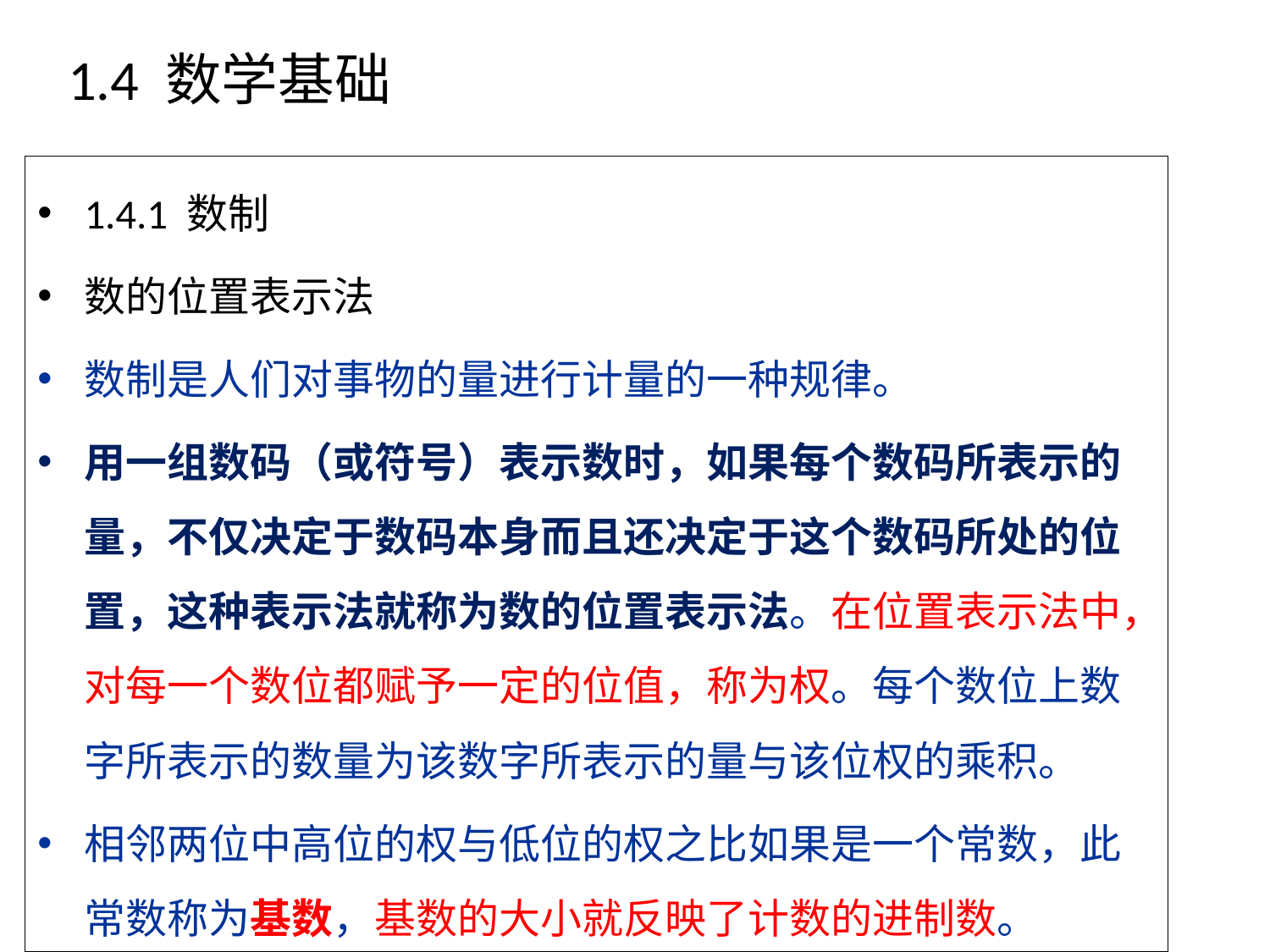

# 1.4 数学基础
1.4.1 数制
数的位置表示法
数制是人们对事物的量进行计量的一种规律。
用一组数码（或符号）表示数时，如果每个数码所表示的量，不仅决定于数码本身而且还决定于这个数码所处的位置，这种表示法就称为数的位置表示法。在位置表示法中，对每一个数位都赋予一定的位值，称为权。每个数位上数字所表示的数量为该数字所表示的量与该位权的乘积。
相邻两位中高位的权与低位的权之比如果是一个常数，此常数称为基数，基数的大小就反映了计数的进制数。